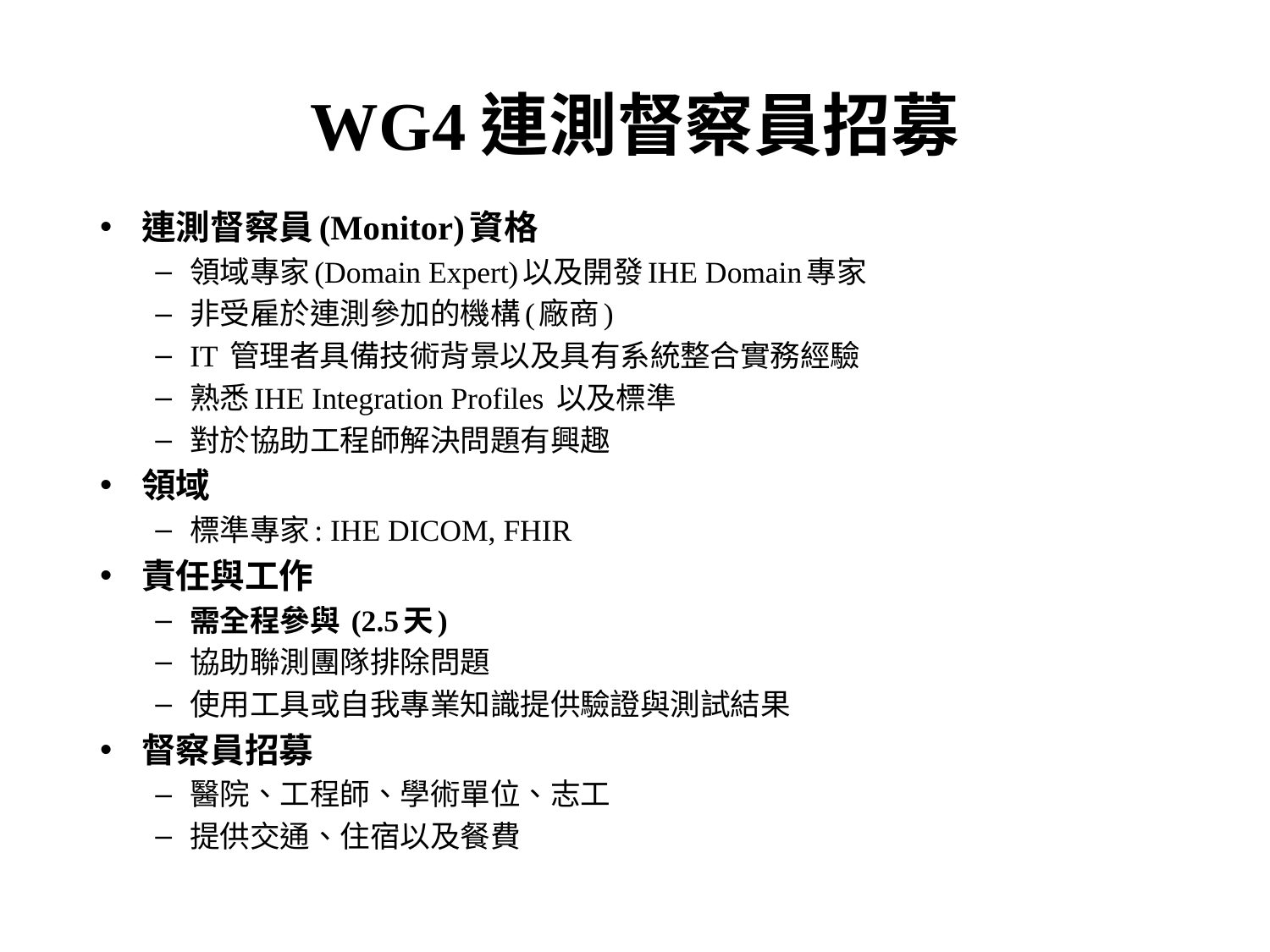

# WG4連測督察員招募
連測督察員(Monitor)資格
領域專家(Domain Expert)以及開發IHE Domain專家
非受雇於連測參加的機構(廠商)
IT 管理者具備技術背景以及具有系統整合實務經驗
熟悉IHE Integration Profiles 以及標準
對於協助工程師解決問題有興趣
領域
標準專家: IHE DICOM, FHIR
責任與工作
需全程參與 (2.5天)
協助聯測團隊排除問題
使用工具或自我專業知識提供驗證與測試結果
督察員招募
醫院、工程師、學術單位、志工
提供交通、住宿以及餐費